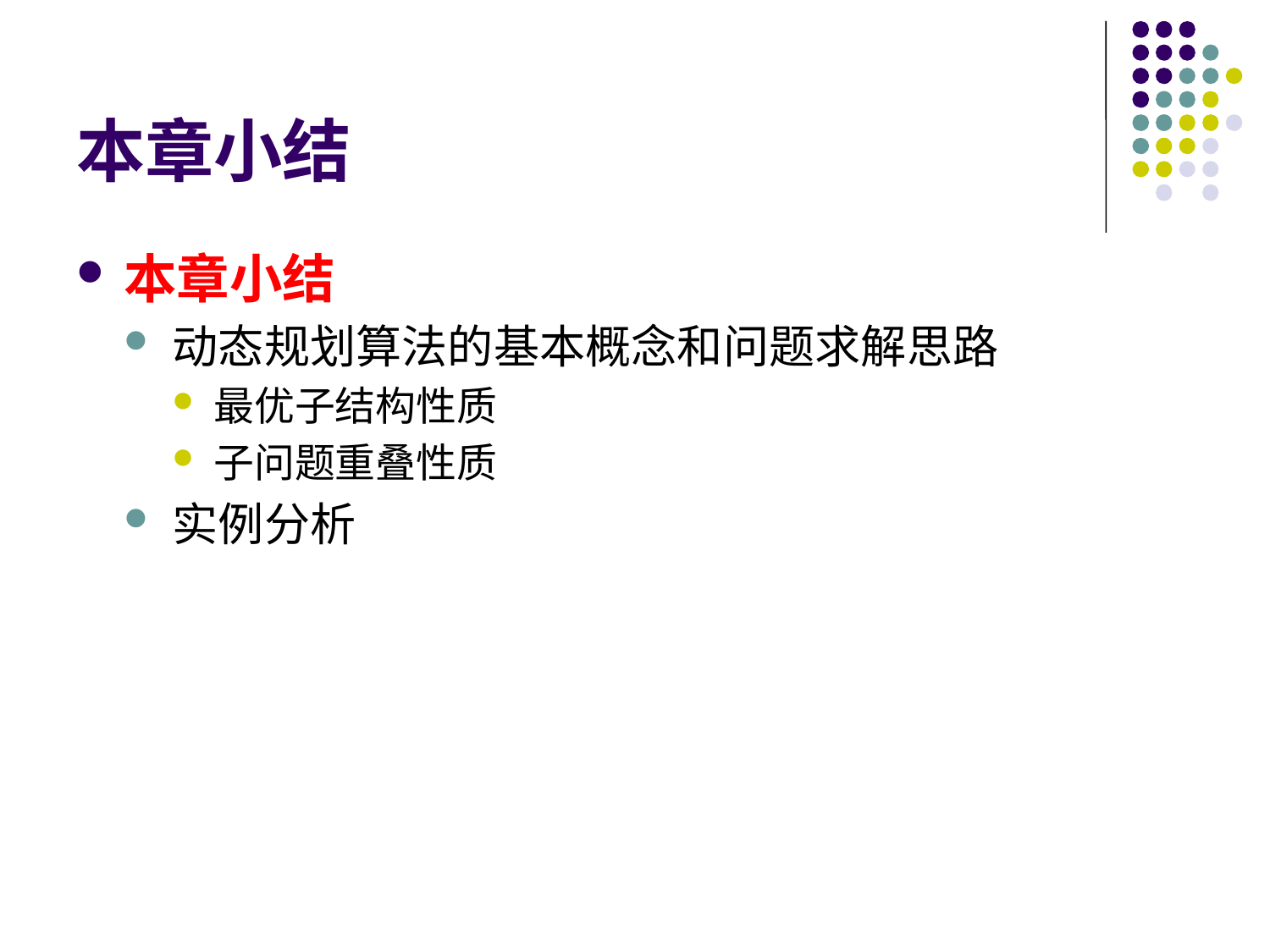

# 本章小结
本章小结
动态规划算法的基本概念和问题求解思路
最优子结构性质
子问题重叠性质
实例分析